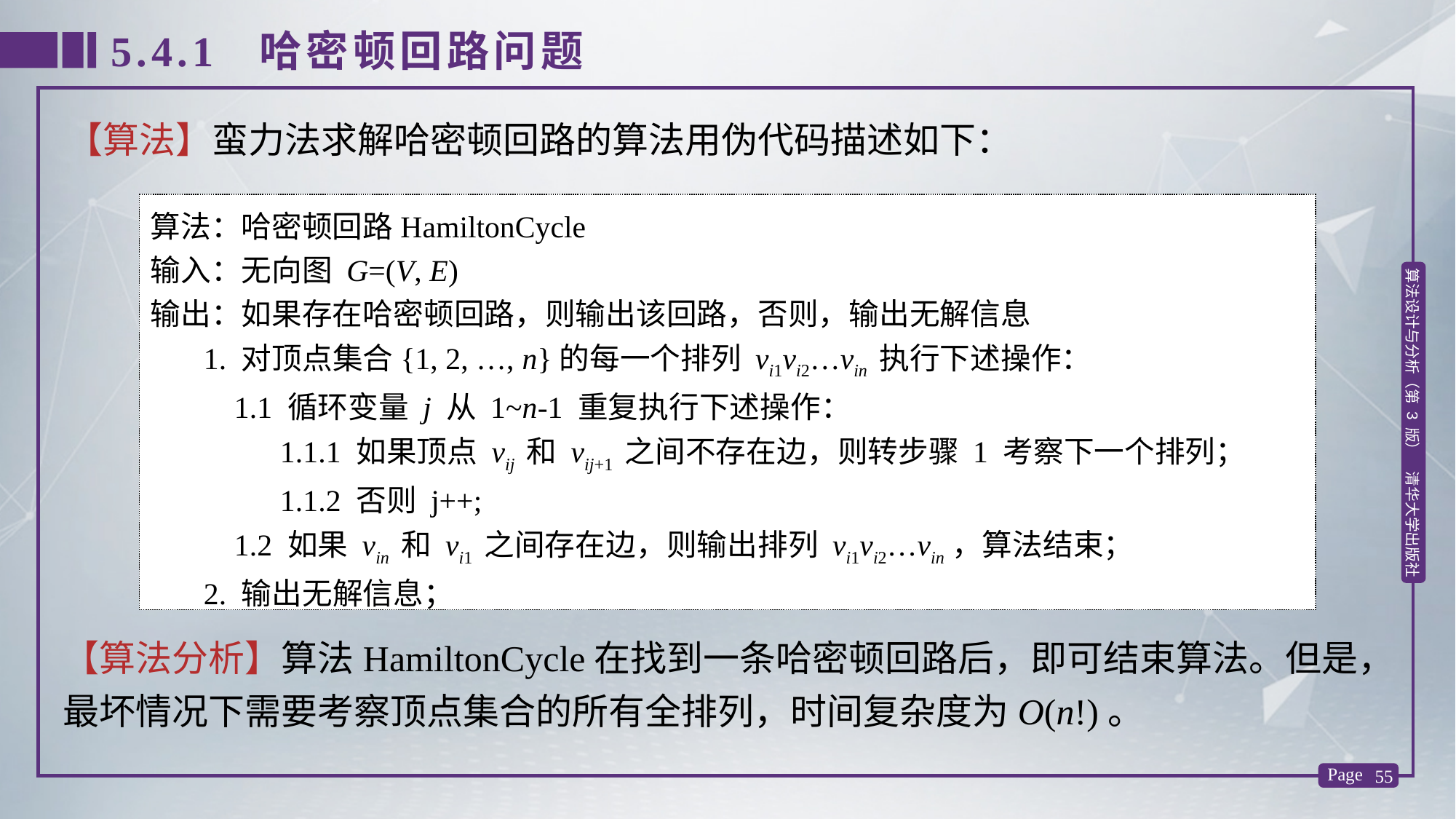

5.4.1  哈密顿回路问题
【算法】蛮力法求解哈密顿回路的算法用伪代码描述如下：
算法：哈密顿回路HamiltonCycle
输入：无向图 G=(V, E)
输出：如果存在哈密顿回路，则输出该回路，否则，输出无解信息
       1. 对顶点集合{1, 2, …, n}的每一个排列 vi1vi2…vin 执行下述操作：
           1.1 循环变量 j 从 1~n-1 重复执行下述操作：
                 1.1.1 如果顶点 vij 和 vij+1 之间不存在边，则转步骤 1 考察下一个排列；
                 1.1.2 否则 j++;
           1.2 如果 vin 和 vi1 之间存在边，则输出排列 vi1vi2…vin，算法结束；
       2. 输出无解信息；
【算法分析】算法HamiltonCycle在找到一条哈密顿回路后，即可结束算法。但是，最坏情况下需要考察顶点集合的所有全排列，时间复杂度为O(n!)。